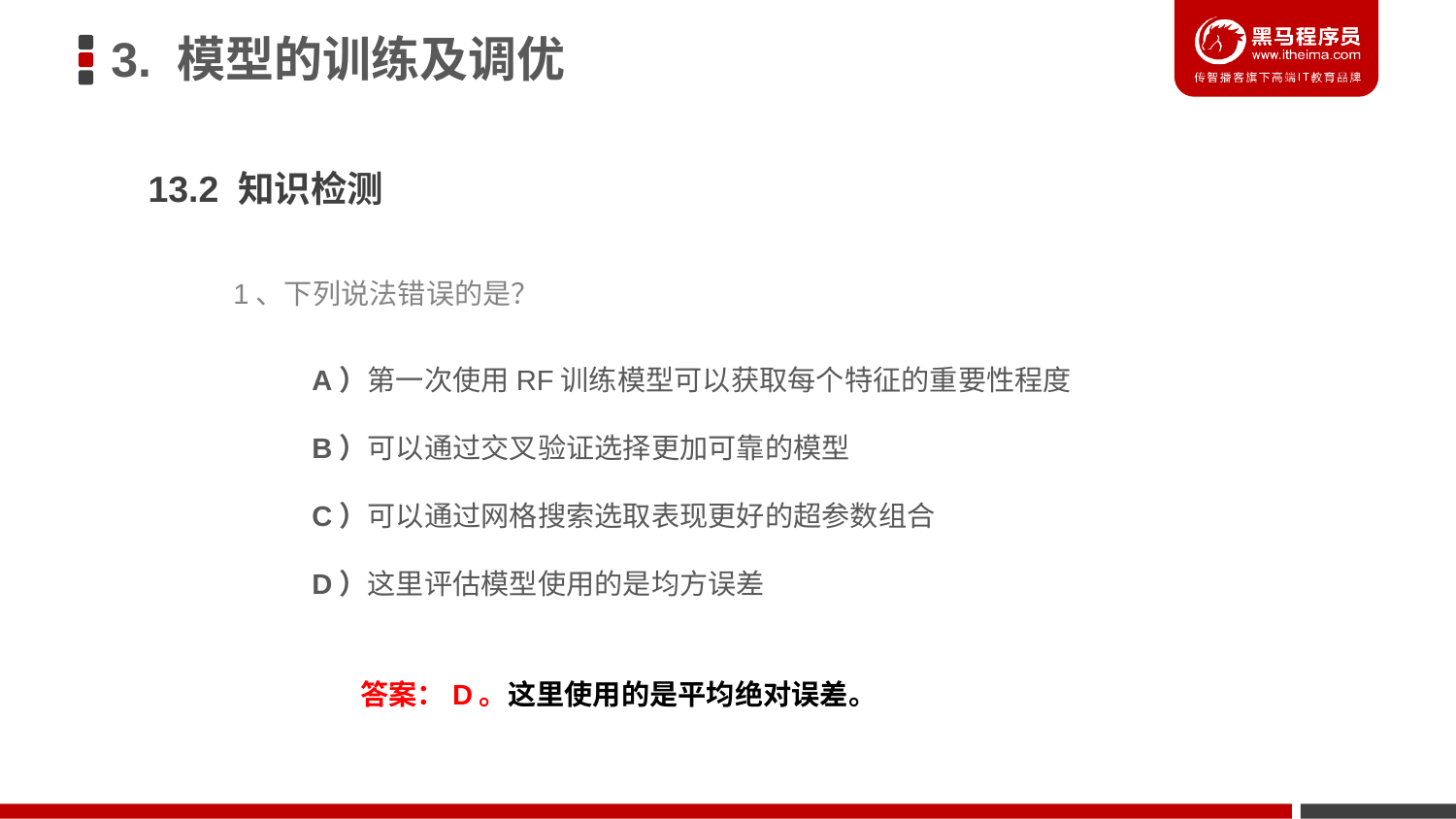

3. 模型的训练及调优
13.2 知识检测
1、下列说法错误的是？
A）第一次使用RF训练模型可以获取每个特征的重要性程度

B）可以通过交叉验证选择更加可靠的模型

C）可以通过网格搜索选取表现更好的超参数组合

D）这里评估模型使用的是均方误差
答案：D。这里使用的是平均绝对误差。